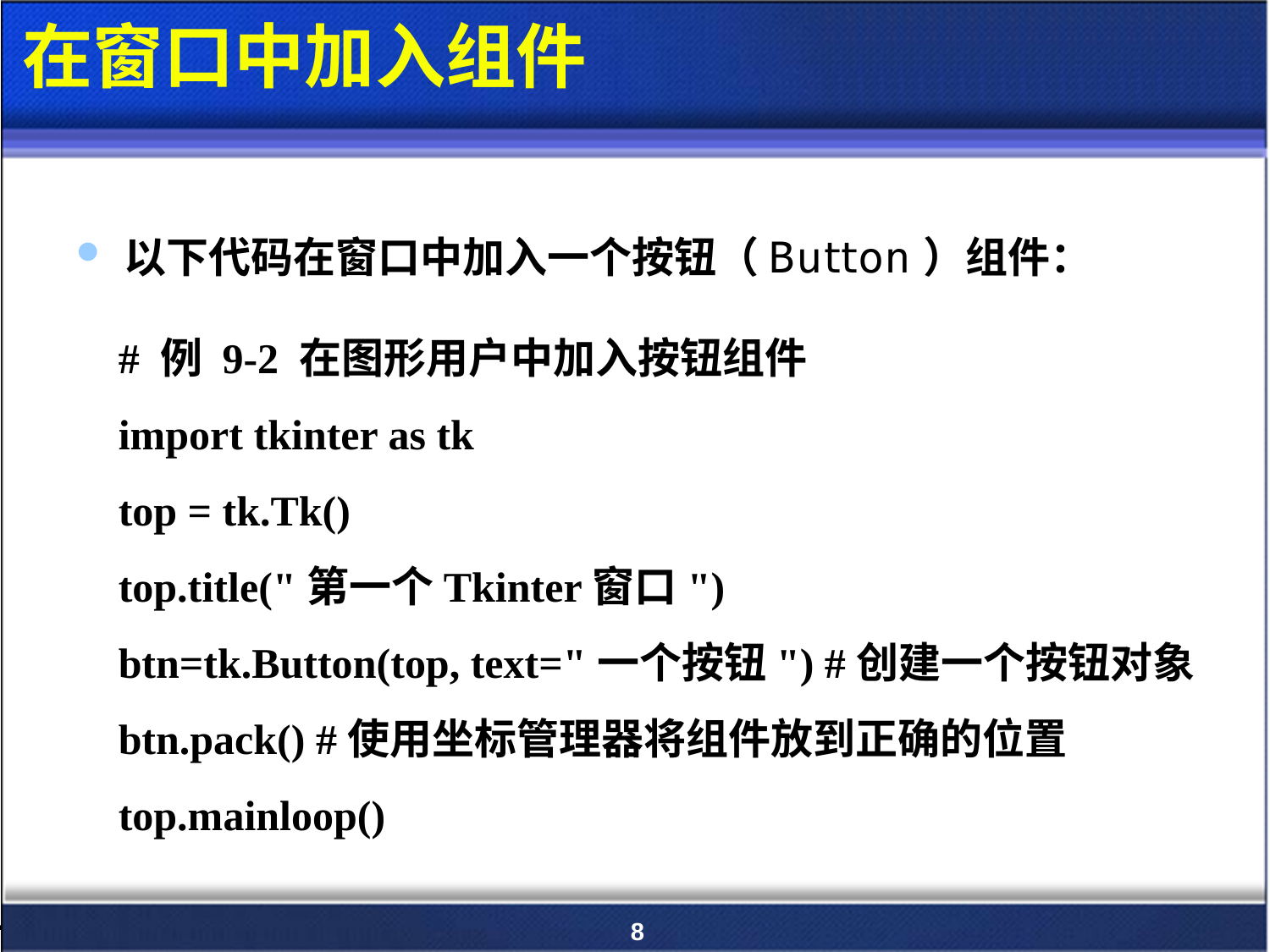

# 在窗口中加入组件
以下代码在窗口中加入一个按钮（Button）组件：
# 例 9‑2 在图形用户中加入按钮组件
import tkinter as tk
top = tk.Tk()
top.title("第一个Tkinter窗口")
btn=tk.Button(top, text="一个按钮") #创建一个按钮对象
btn.pack() #使用坐标管理器将组件放到正确的位置
top.mainloop()
8